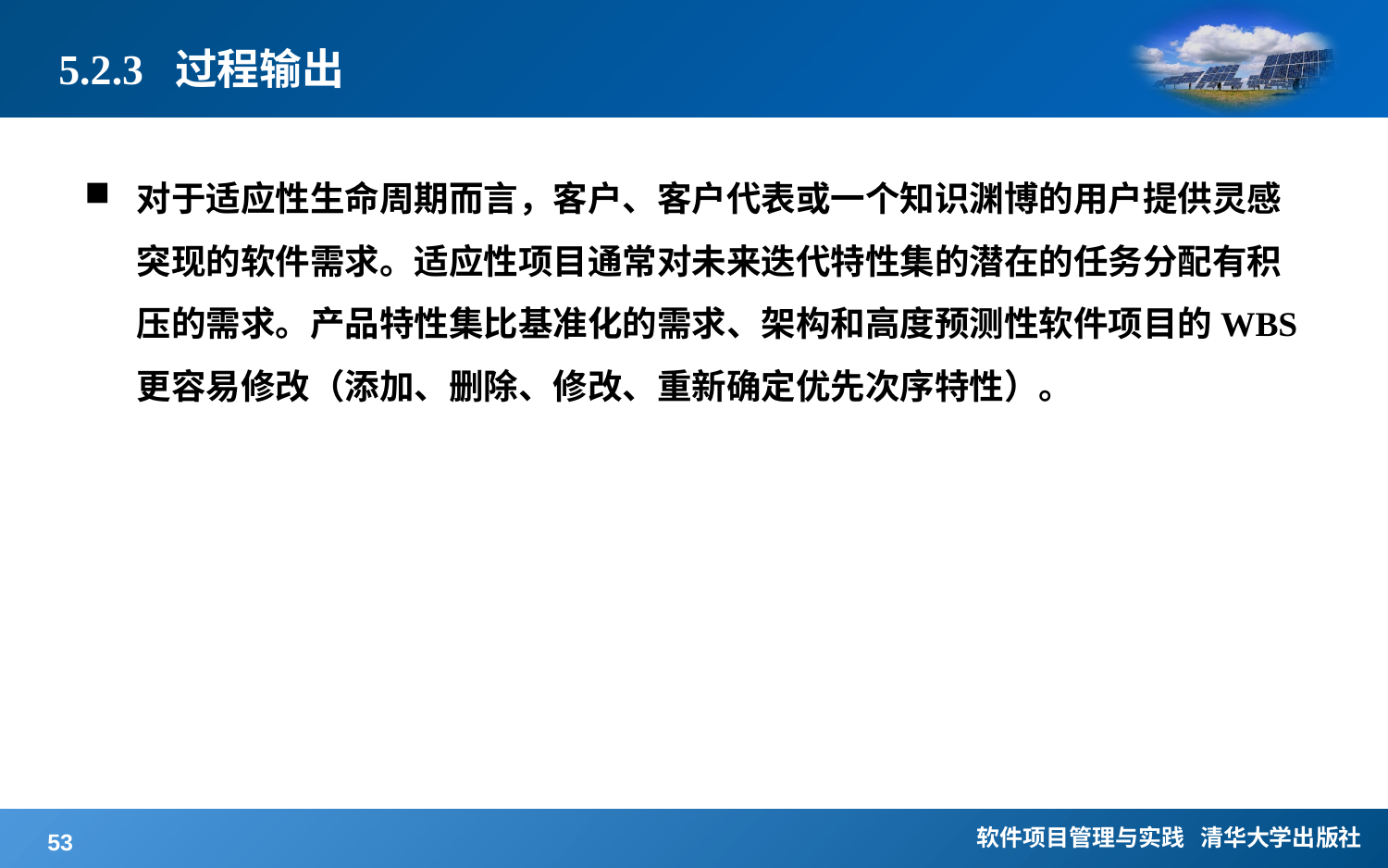

# 5.2.3  过程输出
对于适应性生命周期而言，客户、客户代表或一个知识渊博的用户提供灵感突现的软件需求。适应性项目通常对未来迭代特性集的潜在的任务分配有积压的需求。产品特性集比基准化的需求、架构和高度预测性软件项目的WBS更容易修改（添加、删除、修改、重新确定优先次序特性）。